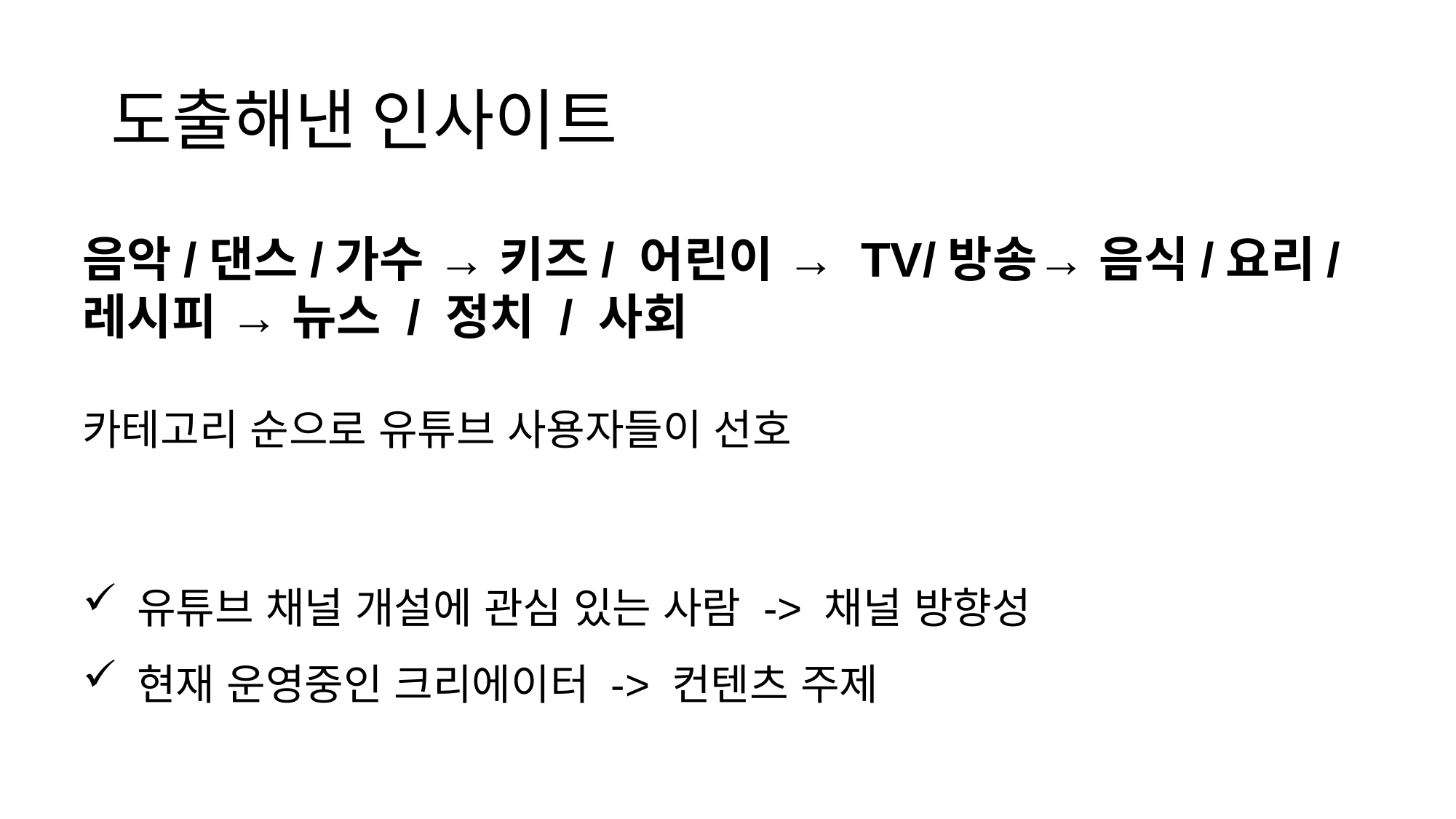

# 도출해낸 인사이트
음악/댄스/가수 → 키즈/ 어린이 → TV/방송→ 음식/요리/레시피 → 뉴스 / 정치 / 사회

카테고리 순으로 유튜브 사용자들이 선호

유튜브 채널 개설에 관심 있는 사람 -> 채널 방향성
현재 운영중인 크리에이터 -> 컨텐츠 주제